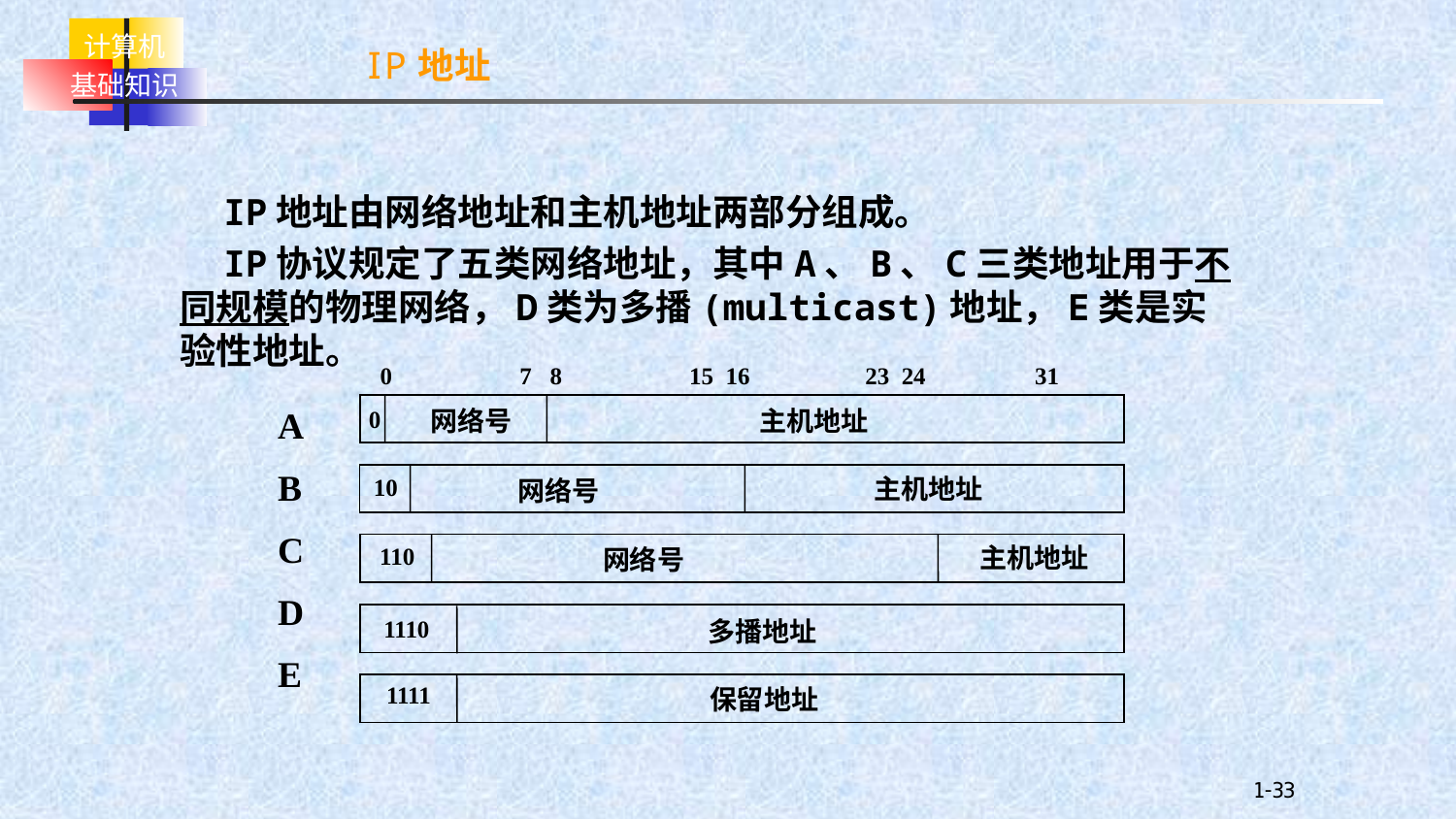

IP地址

  IP地址由网络地址和主机地址两部分组成。
  IP协议规定了五类网络地址，其中A、B、C三类地址用于不同规模的物理网络，D类为多播(multicast)地址，E类是实验性地址。
0                     7   8                     15  16                   23  24                  31

0
网络号
主机地址
A
B
C
D
E

10
主机地址
网络号
110
主机地址

网络号

1110
多播地址
1111

保留地址
1-33